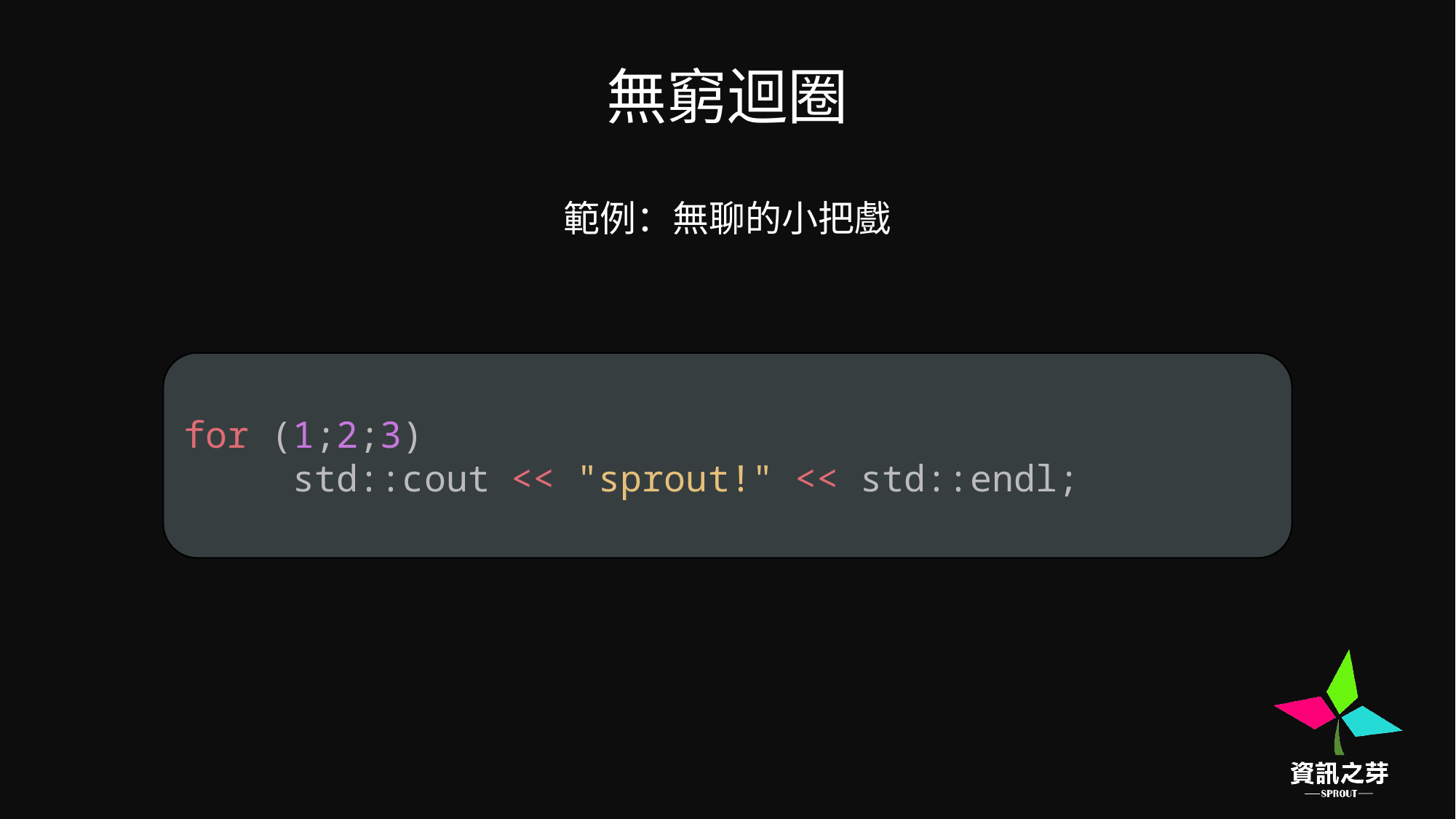

無窮迴圈
範例：無聊的小把戲
for (1;2;3)
	std::cout << "sprout!" << std::endl;